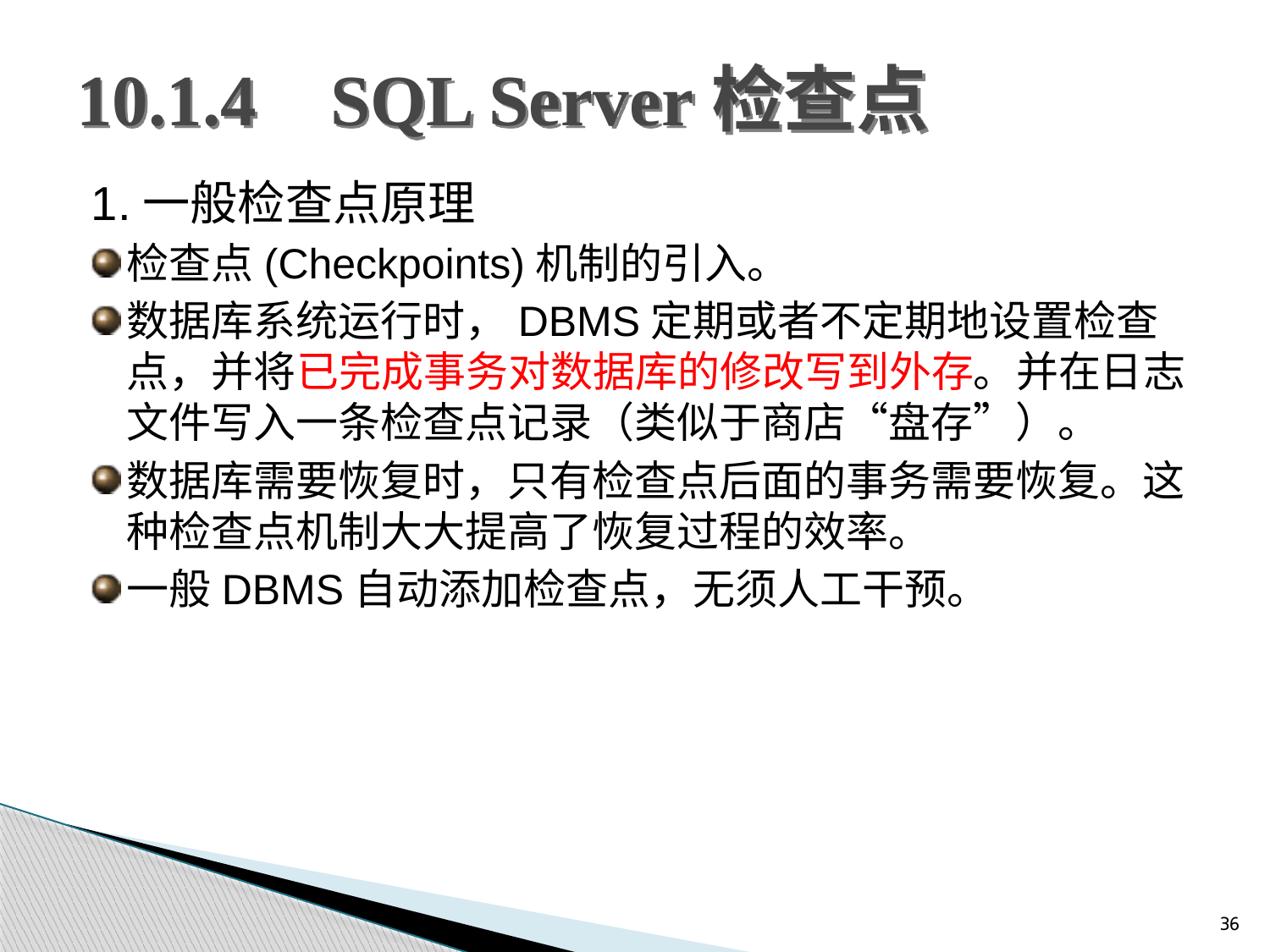

# 10.1.4	SQL Server检查点
1.一般检查点原理
检查点(Checkpoints)机制的引入。
数据库系统运行时，DBMS定期或者不定期地设置检查点，并将已完成事务对数据库的修改写到外存。并在日志文件写入一条检查点记录（类似于商店“盘存”）。
数据库需要恢复时，只有检查点后面的事务需要恢复。这种检查点机制大大提高了恢复过程的效率。
一般DBMS自动添加检查点，无须人工干预。
36